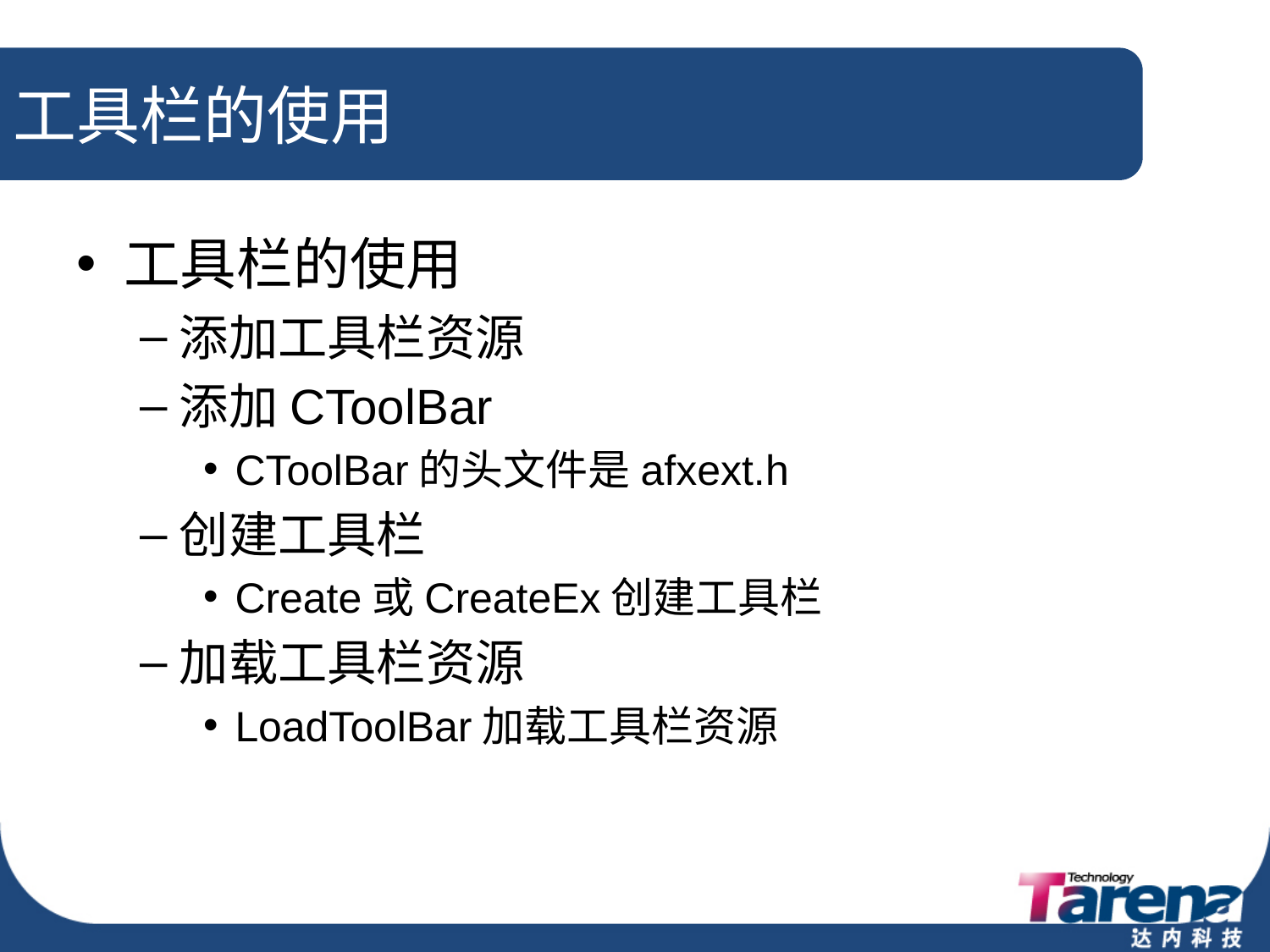

# 工具栏的使用
工具栏的使用
添加工具栏资源
添加CToolBar
CToolBar的头文件是afxext.h
创建工具栏
Create或CreateEx创建工具栏
加载工具栏资源
LoadToolBar加载工具栏资源